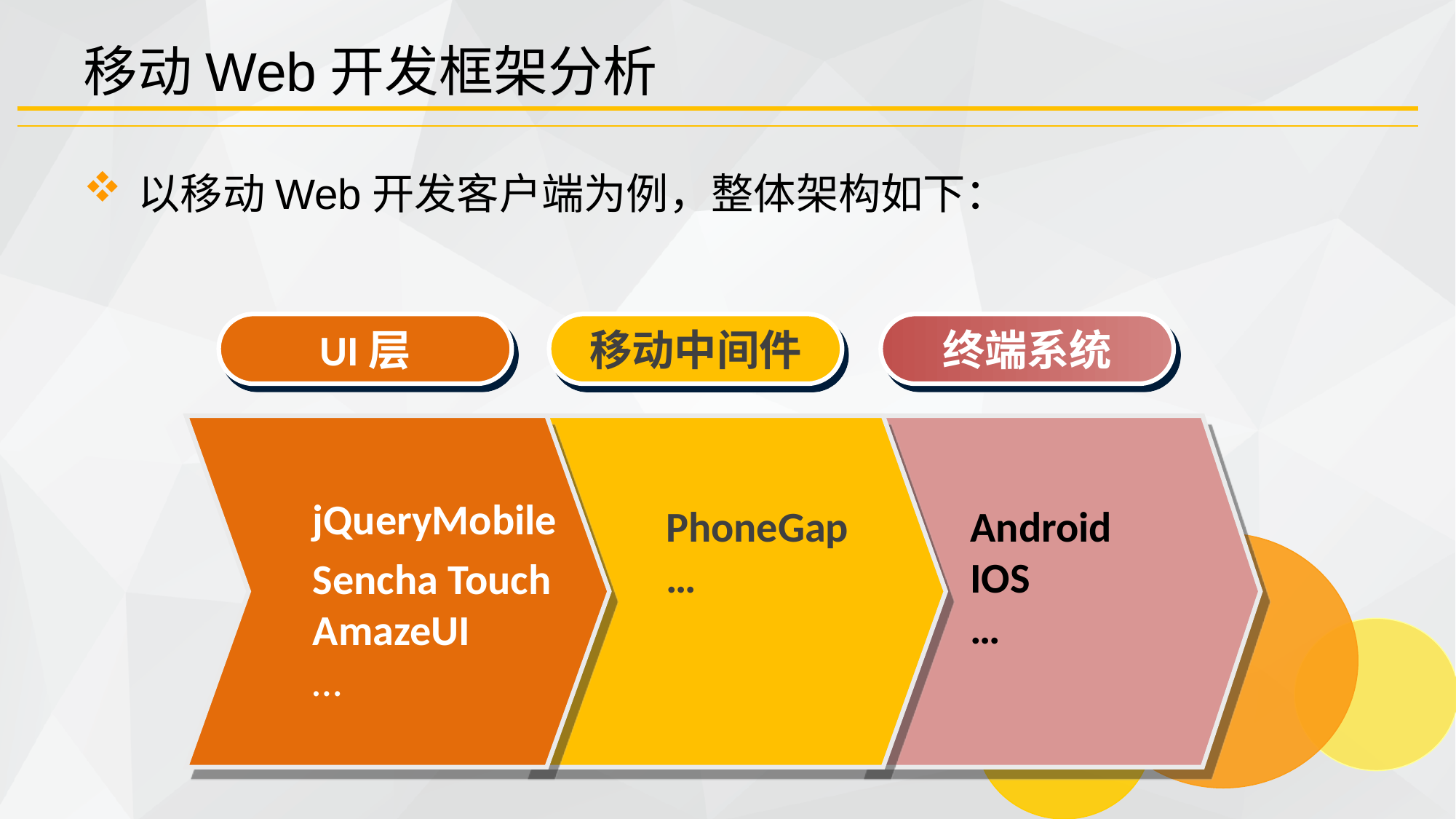

# 移动Web开发框架分析
以移动Web开发客户端为例，整体架构如下：

UI层
移动中间件
终端系统

jQueryMobile
PhoneGap
…
Android
IOS
…
Sencha Touch
AmazeUI
…